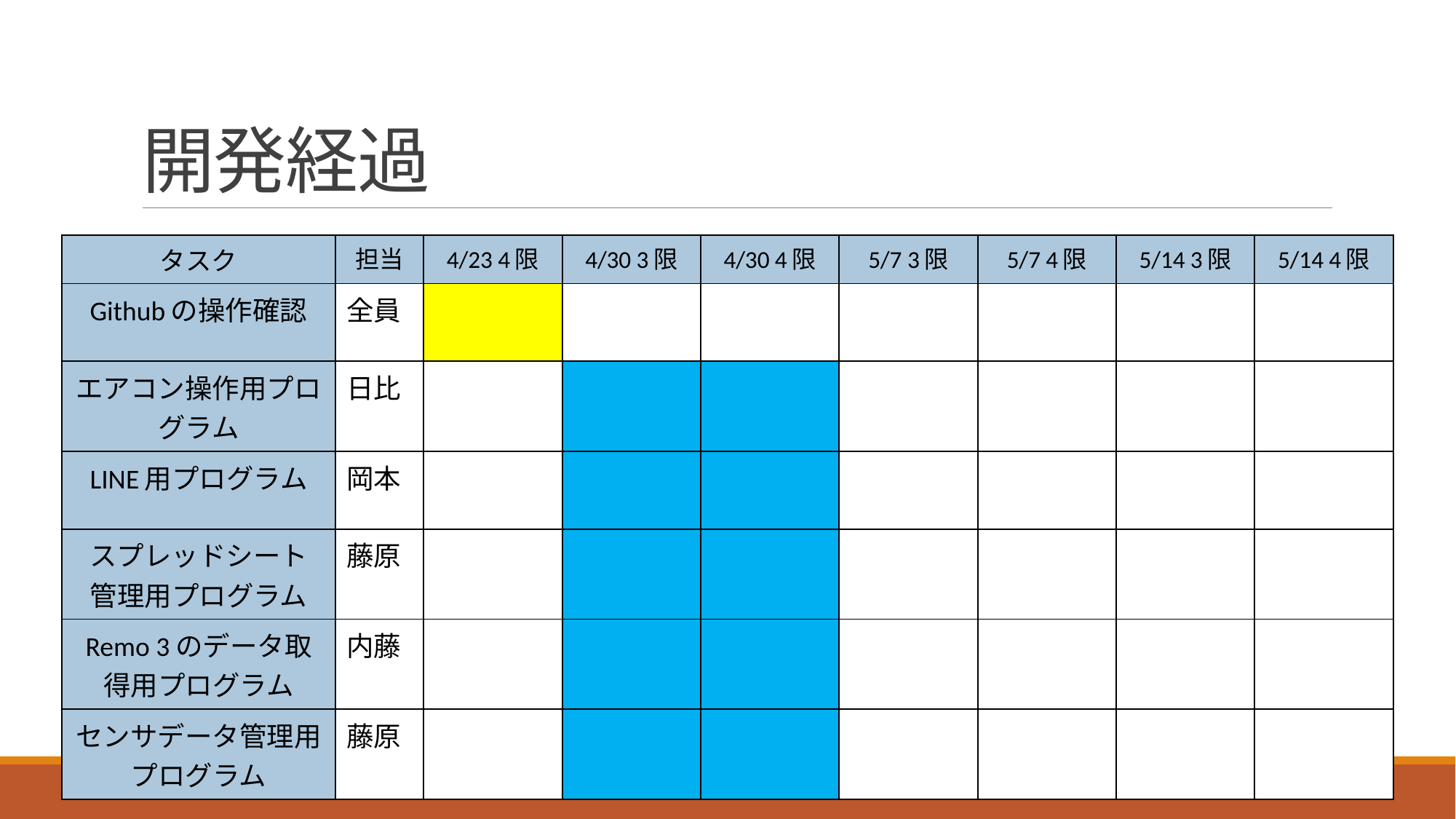

# 開発経過
| タスク | 担当 | 4/23 4限 | 4/30 3限 | 4/30 4限 | 5/7 3限 | 5/7 4限 | 5/14 3限 | 5/14 4限 |
| --- | --- | --- | --- | --- | --- | --- | --- | --- |
| Githubの操作確認 | 全員 |  |  |  |  |  |  |  |
| エアコン操作用プログラム | 日比 |  |  |  |  |  |  |  |
| LINE用プログラム | 岡本 |  |  |  |  |  |  |  |
| スプレッドシート 管理用プログラム | 藤原 |  |  |  |  |  |  |  |
| Remo 3のデータ取得用プログラム | 内藤 |  |  |  |  |  |  |  |
| センサデータ管理用プログラム | 藤原 |  |  |  |  |  |  |  |
23